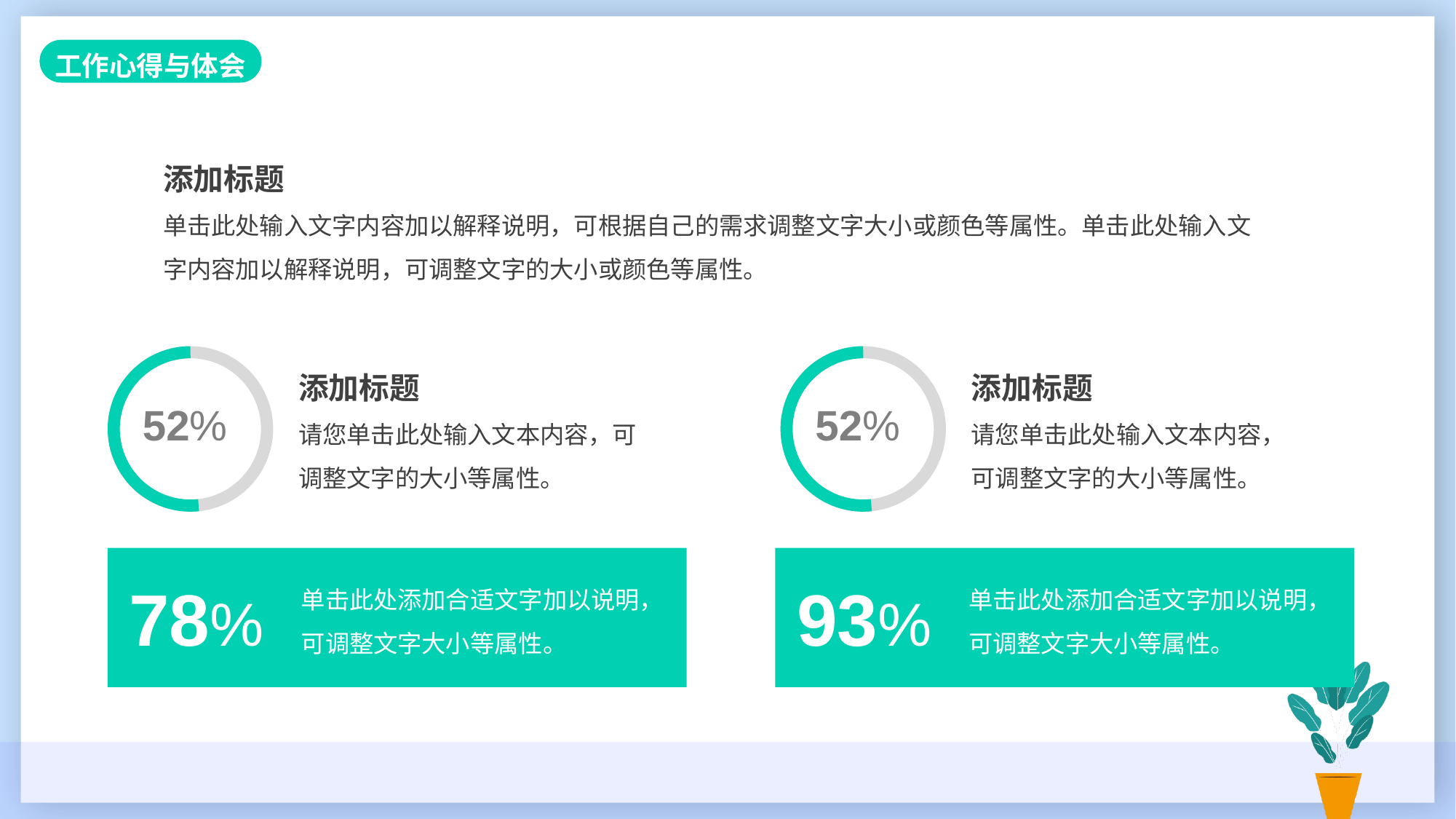

添加标题
单击此处输入文字内容加以解释说明，可根据自己的需求调整文字大小或颜色等属性。单击此处输入文字内容加以解释说明，可调整文字的大小或颜色等属性。

添加标题
请您单击此处输入文本内容，可调整文字的大小等属性。
添加标题
请您单击此处输入文本内容，可调整文字的大小等属性。
52%
52%

单击此处添加合适文字加以说明，可调整文字大小等属性。
78%

单击此处添加合适文字加以说明，可调整文字大小等属性。
93%